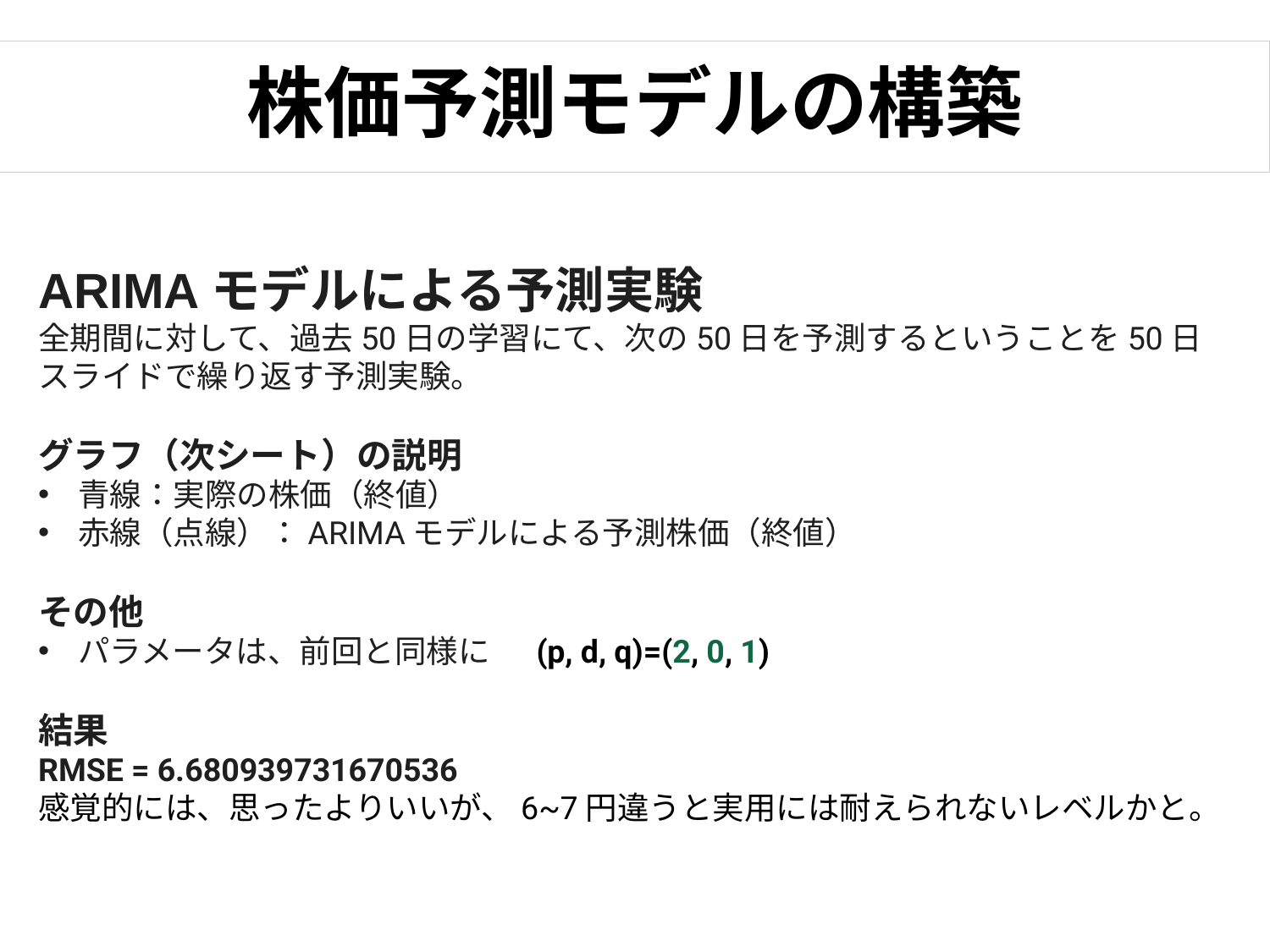

株価予測モデルの構築
ARIMAモデルによる予測実験
全期間に対して、過去50日の学習にて、次の50日を予測するということを50日スライドで繰り返す予測実験。

グラフ（次シート）の説明
青線：実際の株価（終値）
赤線（点線）：ARIMAモデルによる予測株価（終値）

その他
パラメータは、前回と同様に　 (p, d, q)=(2, 0, 1)

結果
RMSE = 6.680939731670536
感覚的には、思ったよりいいが、6~7円違うと実用には耐えられないレベルかと。